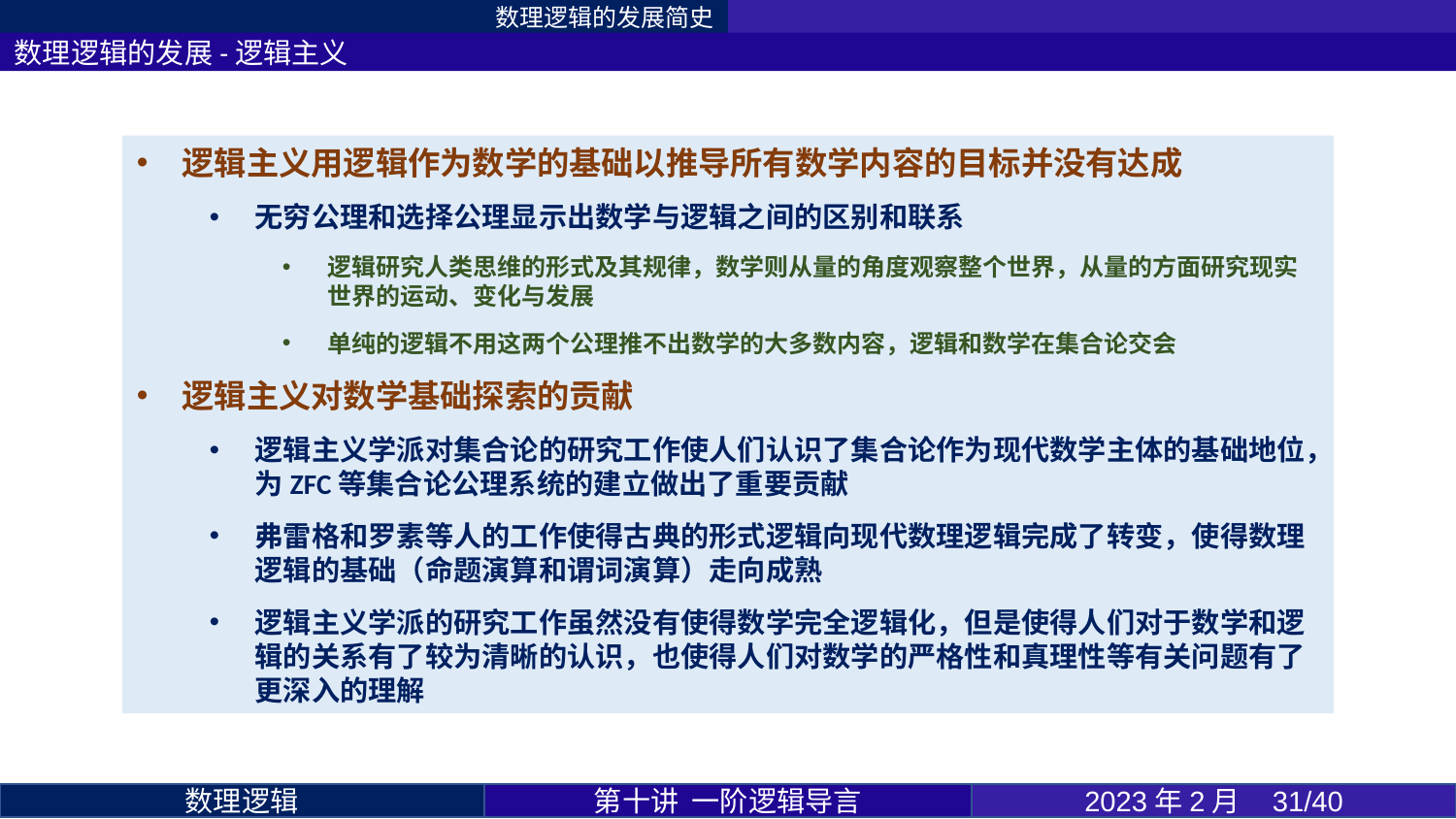

数理逻辑的发展简史
数理逻辑的发展-逻辑主义
逻辑主义用逻辑作为数学的基础以推导所有数学内容的目标并没有达成
无穷公理和选择公理显示出数学与逻辑之间的区别和联系
逻辑研究人类思维的形式及其规律，数学则从量的角度观察整个世界，从量的方面研究现实世界的运动、变化与发展
单纯的逻辑不用这两个公理推不出数学的大多数内容，逻辑和数学在集合论交会
逻辑主义对数学基础探索的贡献
逻辑主义学派对集合论的研究工作使人们认识了集合论作为现代数学主体的基础地位，为ZFC等集合论公理系统的建立做出了重要贡献
弗雷格和罗素等人的工作使得古典的形式逻辑向现代数理逻辑完成了转变，使得数理逻辑的基础（命题演算和谓词演算）走向成熟
逻辑主义学派的研究工作虽然没有使得数学完全逻辑化，但是使得人们对于数学和逻辑的关系有了较为清晰的认识，也使得人们对数学的严格性和真理性等有关问题有了更深入的理解
第十讲  一阶逻辑导言
2023年2月    31/40
数理逻辑